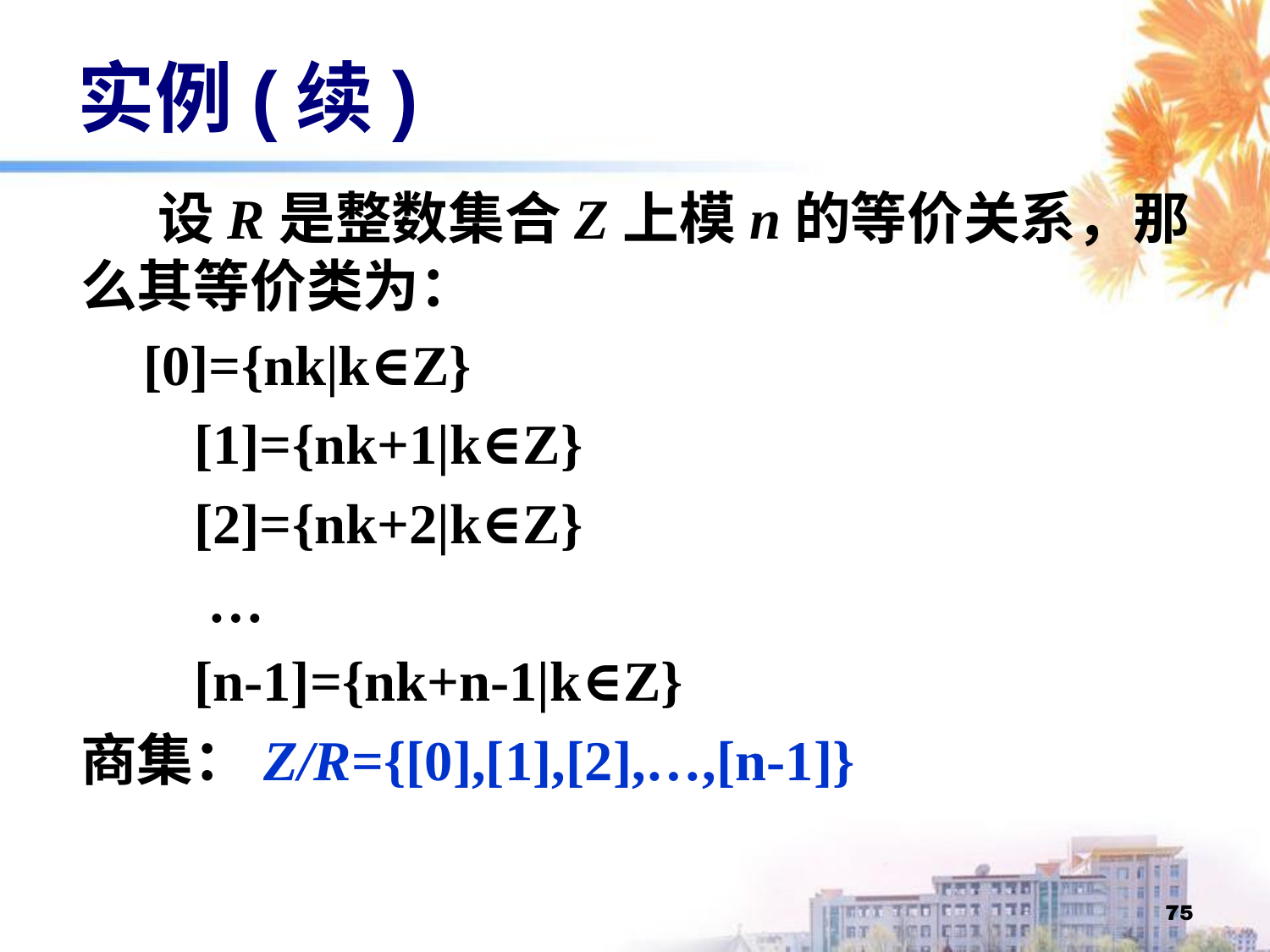

# 实例(续)
     设R是整数集合Z上模n的等价关系，那么其等价类为：
    [0]={nk|k∈Z}
        [1]={nk+1|k∈Z}
        [2]={nk+2|k∈Z}
         …
        [n-1]={nk+n-1|k∈Z}
商集：Z/R={[0],[1],[2],…,[n-1]}
75